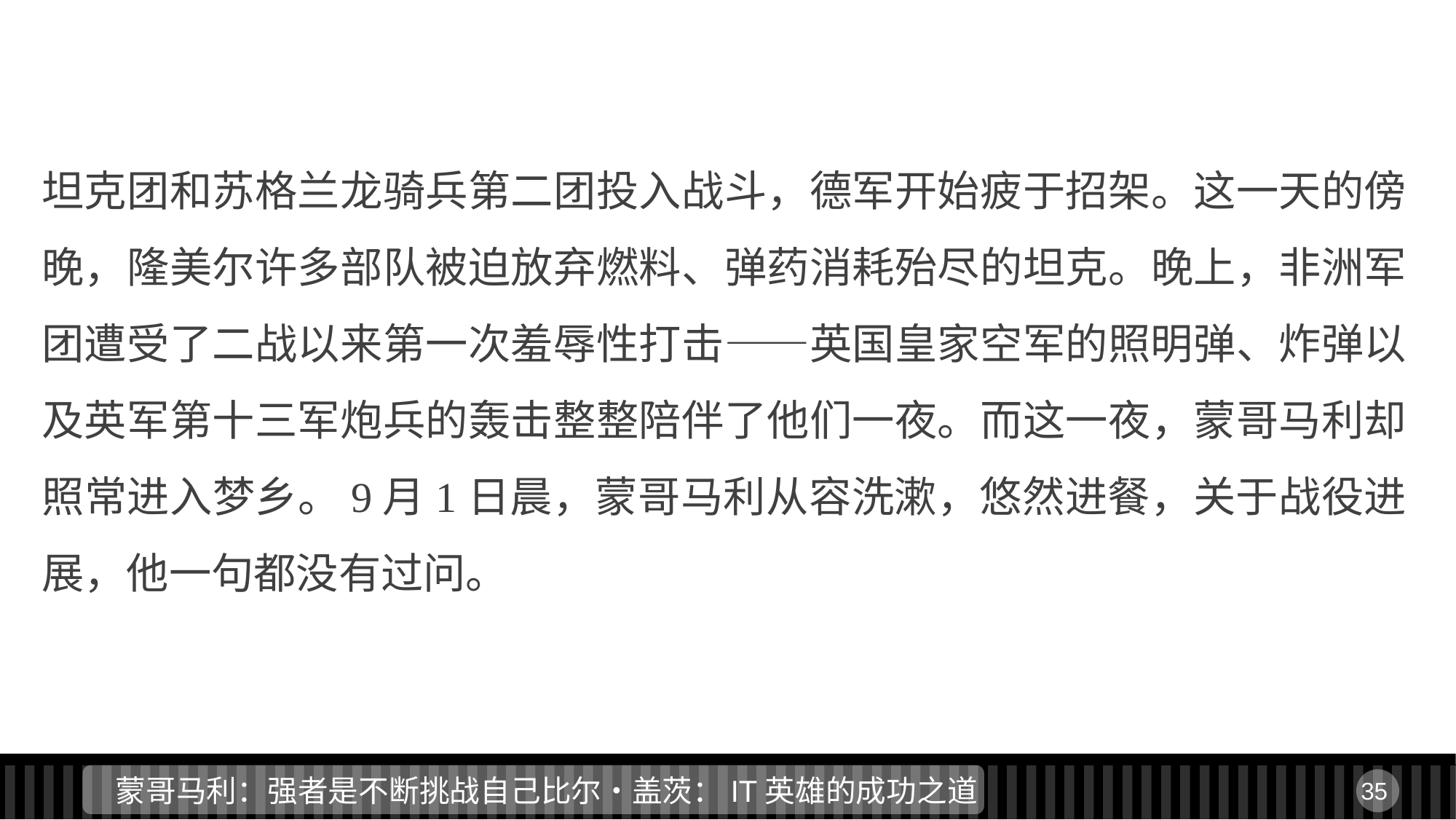

坦克团和苏格兰龙骑兵第二团投入战斗，德军开始疲于招架。这一天的傍晚，隆美尔许多部队被迫放弃燃料、弹药消耗殆尽的坦克。晚上，非洲军团遭受了二战以来第一次羞辱性打击——英国皇家空军的照明弹、炸弹以及英军第十三军炮兵的轰击整整陪伴了他们一夜。而这一夜，蒙哥马利却照常进入梦乡。9月1日晨，蒙哥马利从容洗漱，悠然进餐，关于战役进展，他一句都没有过问。